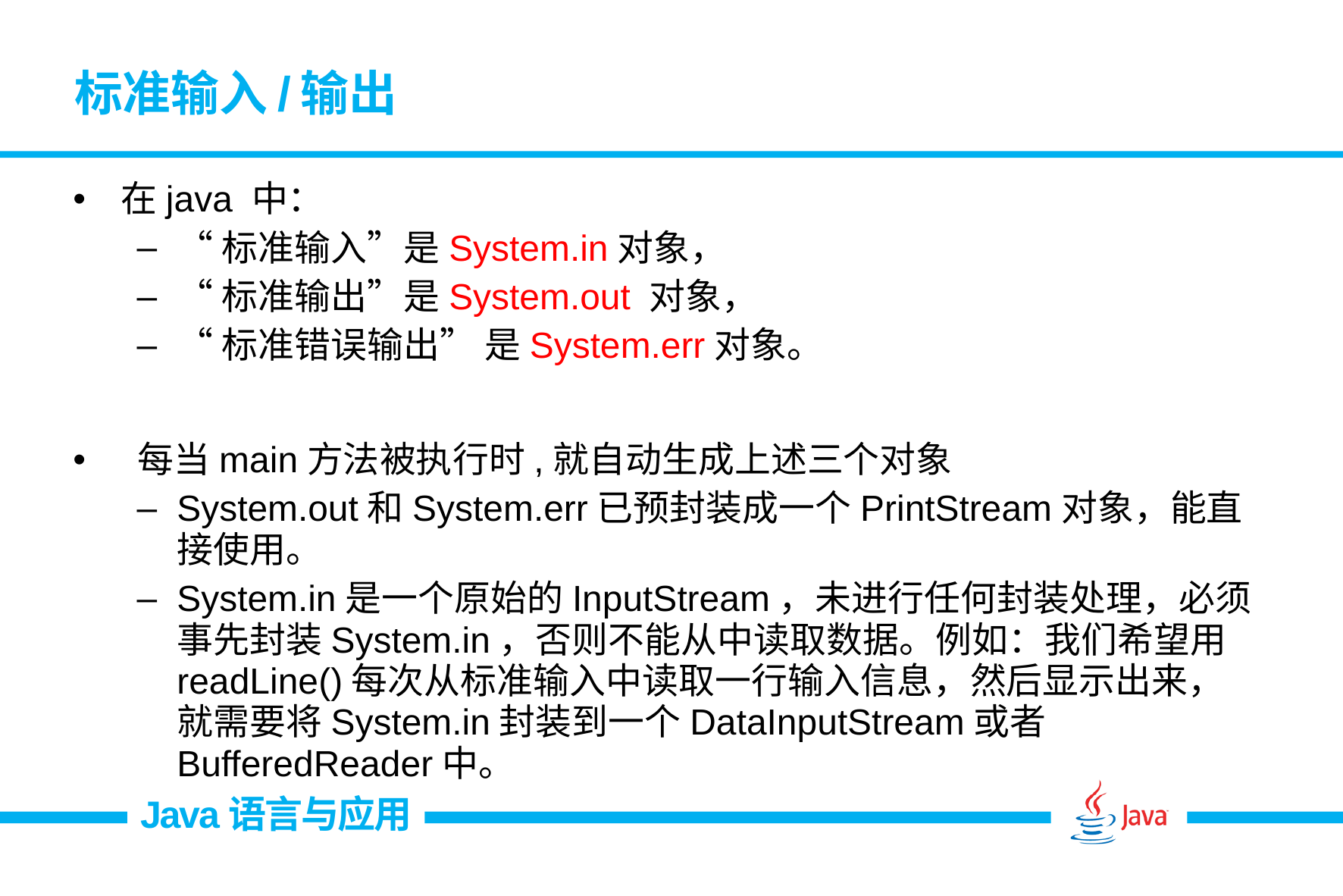

# 标准输入/输出
在java 中：
“标准输入”是System.in对象，
“标准输出”是System.out 对象，
“标准错误输出” 是System.err对象。

 每当main方法被执行时,就自动生成上述三个对象
System.out和System.err已预封装成一个PrintStream对象，能直接使用。
System.in是一个原始的InputStream，未进行任何封装处理，必须事先封装System.in，否则不能从中读取数据。例如：我们希望用readLine()每次从标准输入中读取一行输入信息，然后显示出来，就需要将System.in封装到一个DataInputStream或者BufferedReader中。
85